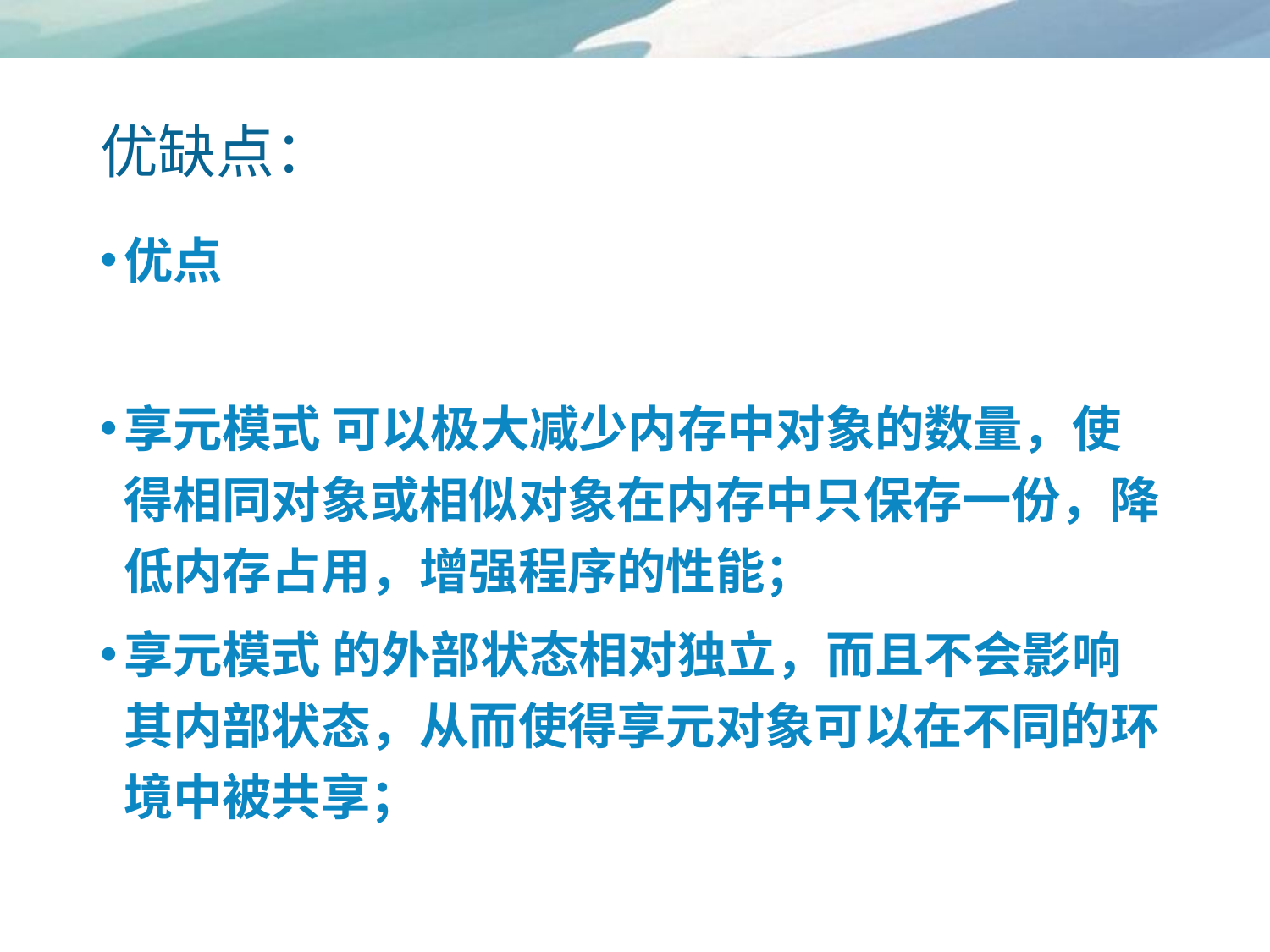

# 优缺点：
优点

享元模式 可以极大减少内存中对象的数量，使得相同对象或相似对象在内存中只保存一份，降低内存占用，增强程序的性能；
享元模式 的外部状态相对独立，而且不会影响其内部状态，从而使得享元对象可以在不同的环境中被共享；